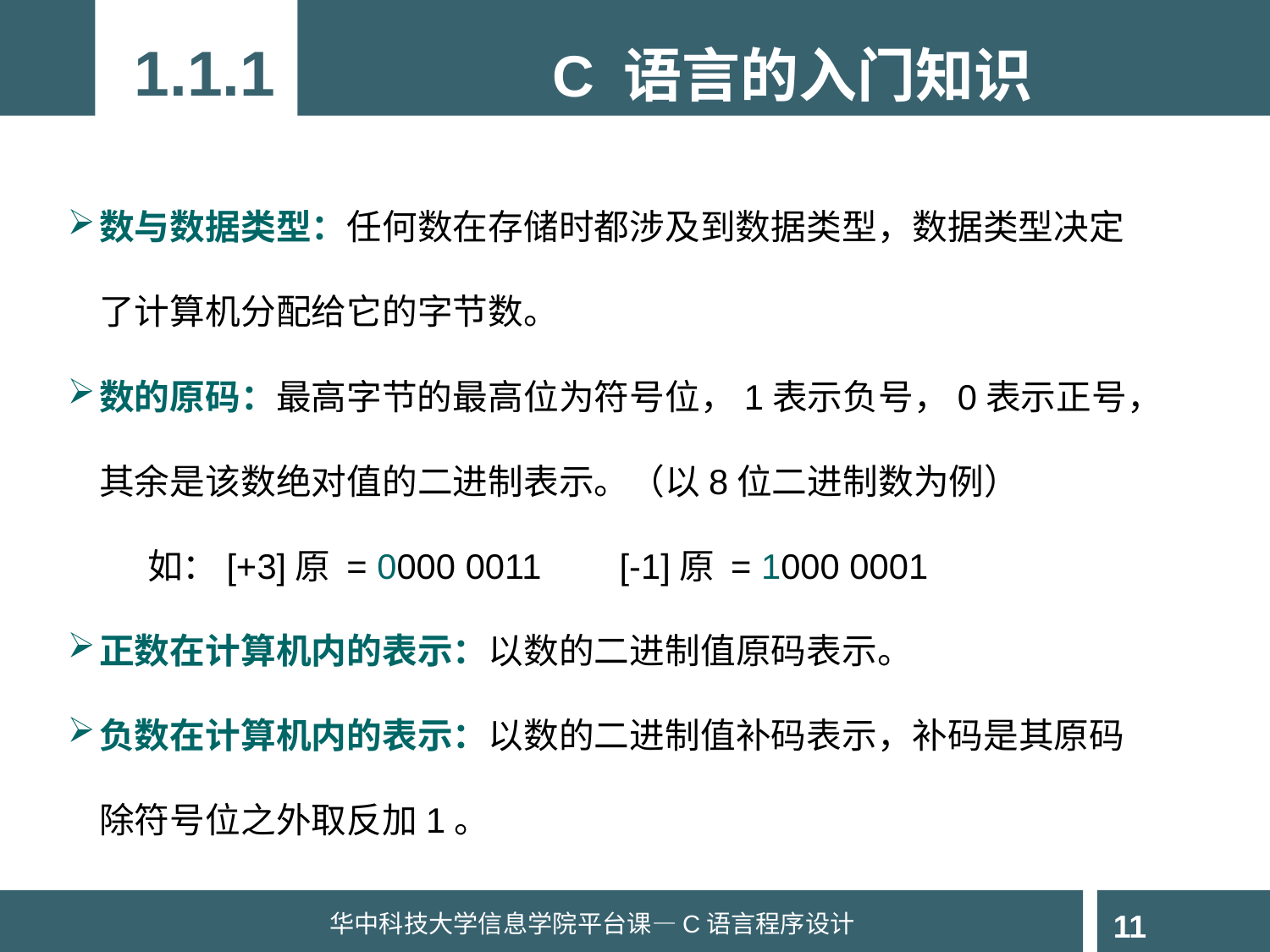

1.1.1
C 语言的入门知识
数与数据类型：任何数在存储时都涉及到数据类型，数据类型决定了计算机分配给它的字节数。
数的原码：最高字节的最高位为符号位，1表示负号，0表示正号，其余是该数绝对值的二进制表示。（以8位二进制数为例）
 如：[+3]原 = 0000 0011        [-1]原 = 1000 0001
正数在计算机内的表示：以数的二进制值原码表示。
负数在计算机内的表示：以数的二进制值补码表示，补码是其原码除符号位之外取反加1。